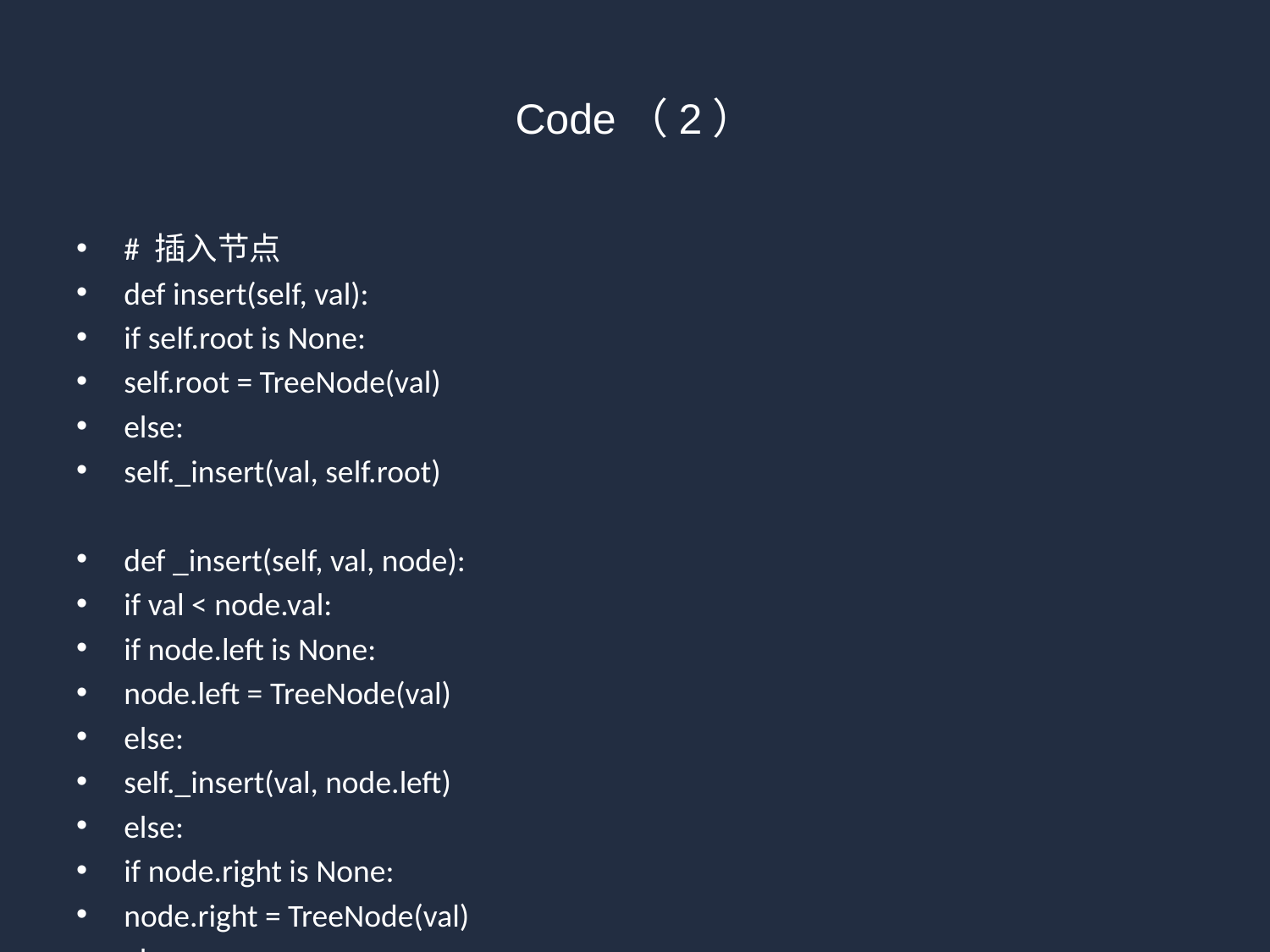

# Code（2）
# 插入节点
def insert(self, val):
if self.root is None:
self.root = TreeNode(val)
else:
self._insert(val, self.root)

def _insert(self, val, node):
if val < node.val:
if node.left is None:
node.left = TreeNode(val)
else:
self._insert(val, node.left)
else:
if node.right is None:
node.right = TreeNode(val)
else:
self._insert(val, node.right)